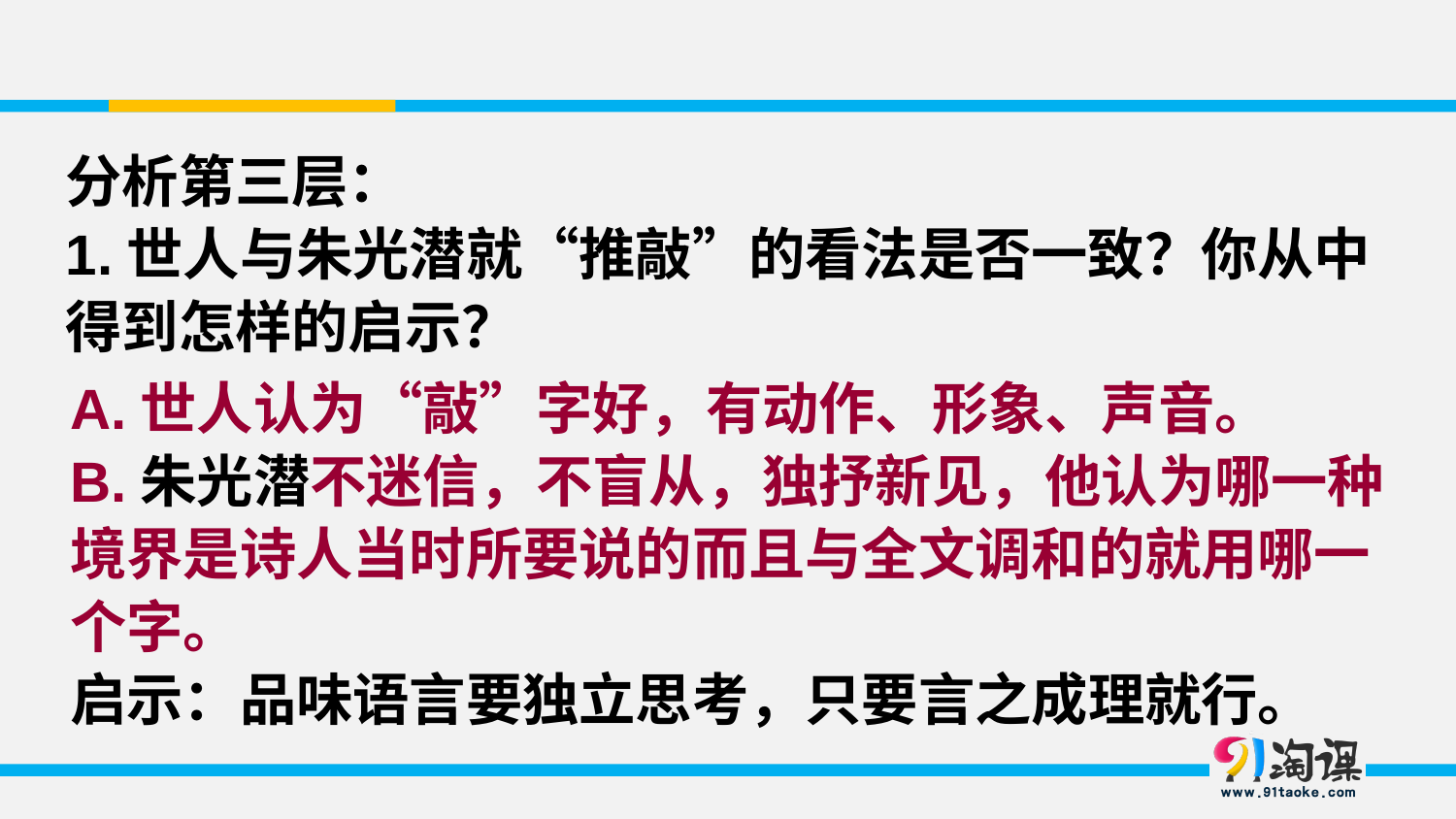

分析第三层：
1.世人与朱光潜就“推敲”的看法是否一致？你从中得到怎样的启示？
A.世人认为“敲”字好，有动作、形象、声音。
B.朱光潜不迷信，不盲从，独抒新见，他认为哪一种境界是诗人当时所要说的而且与全文调和的就用哪一个字。
启示：品味语言要独立思考，只要言之成理就行。